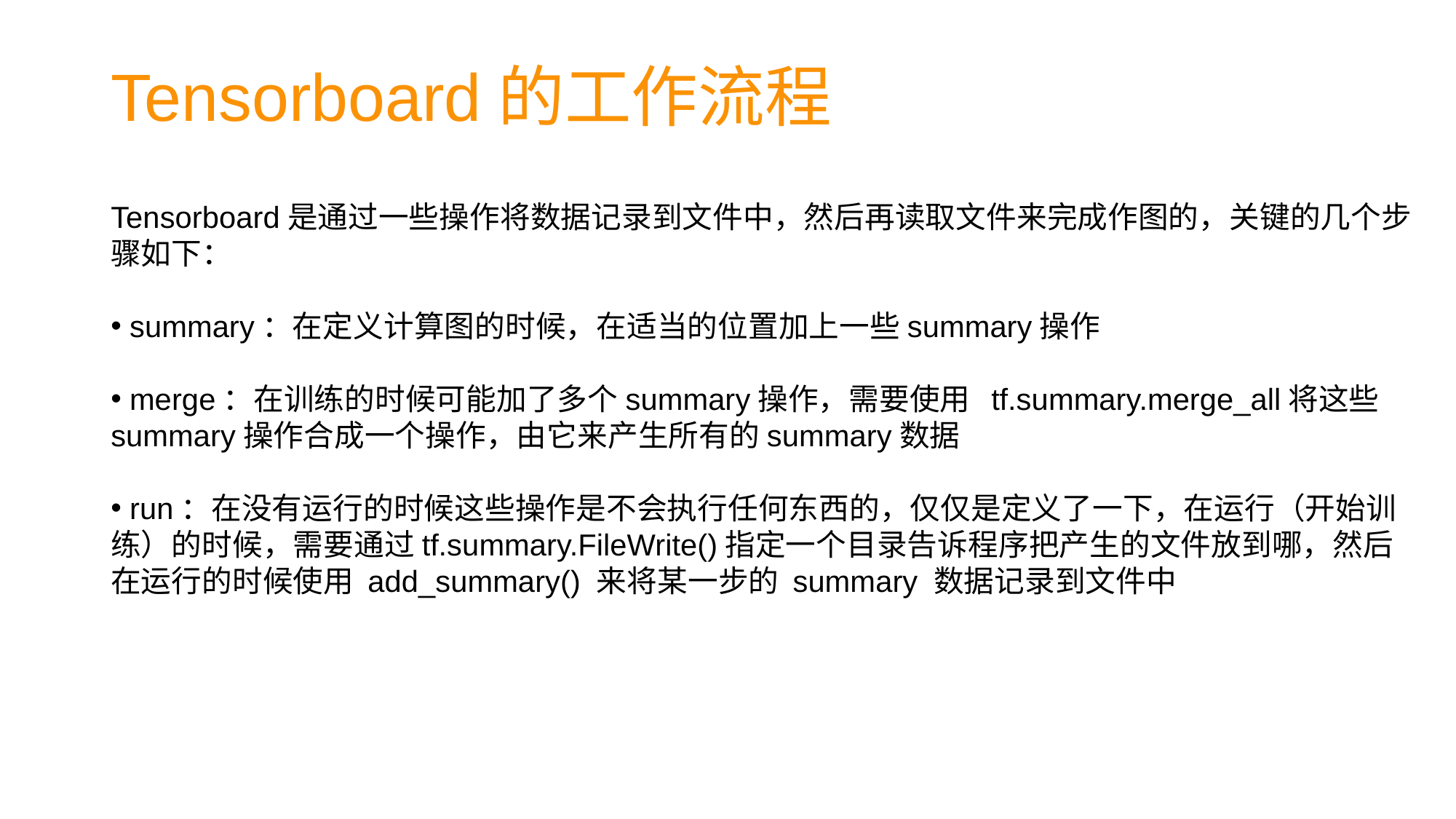

# Tensorboard的工作流程
Tensorboard是通过一些操作将数据记录到文件中，然后再读取文件来完成作图的，关键的几个步骤如下：

 summary：在定义计算图的时候，在适当的位置加上一些summary操作

 merge：在训练的时候可能加了多个summary操作，需要使用  tf.summary.merge_all将这些summary操作合成一个操作，由它来产生所有的summary数据

 run：在没有运行的时候这些操作是不会执行任何东西的，仅仅是定义了一下，在运行（开始训练）的时候，需要通过tf.summary.FileWrite()指定一个目录告诉程序把产生的文件放到哪，然后在运行的时候使用 add_summary() 来将某一步的 summary 数据记录到文件中